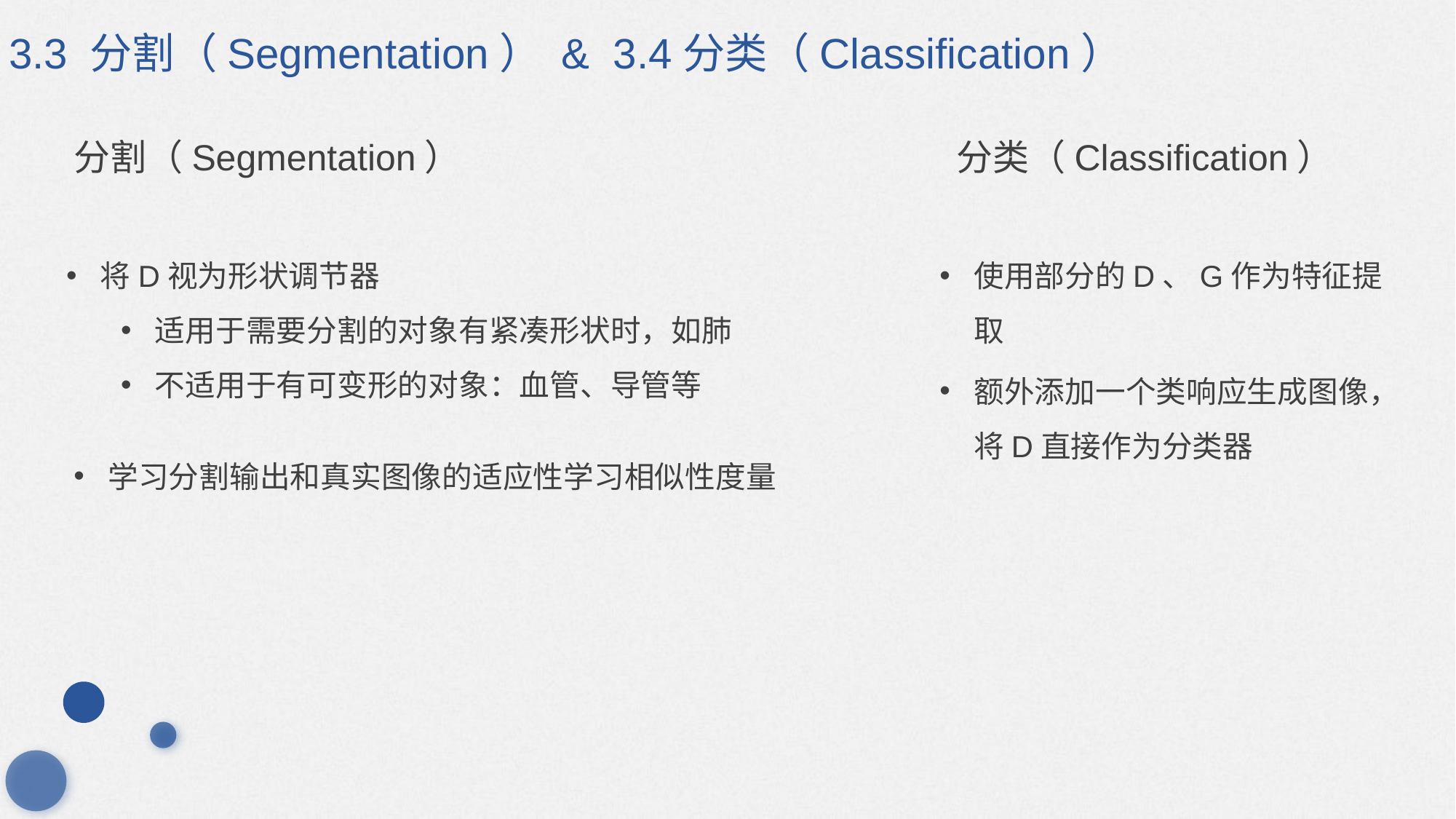

3.3 分割（Segmentation） &  3.4分类（Classification）
分割（Segmentation）
分类（Classification）
将D视为形状调节器
适用于需要分割的对象有紧凑形状时，如肺
不适用于有可变形的对象：血管、导管等
使用部分的D、G作为特征提取
额外添加一个类响应生成图像，将D直接作为分类器
学习分割输出和真实图像的适应性学习相似性度量